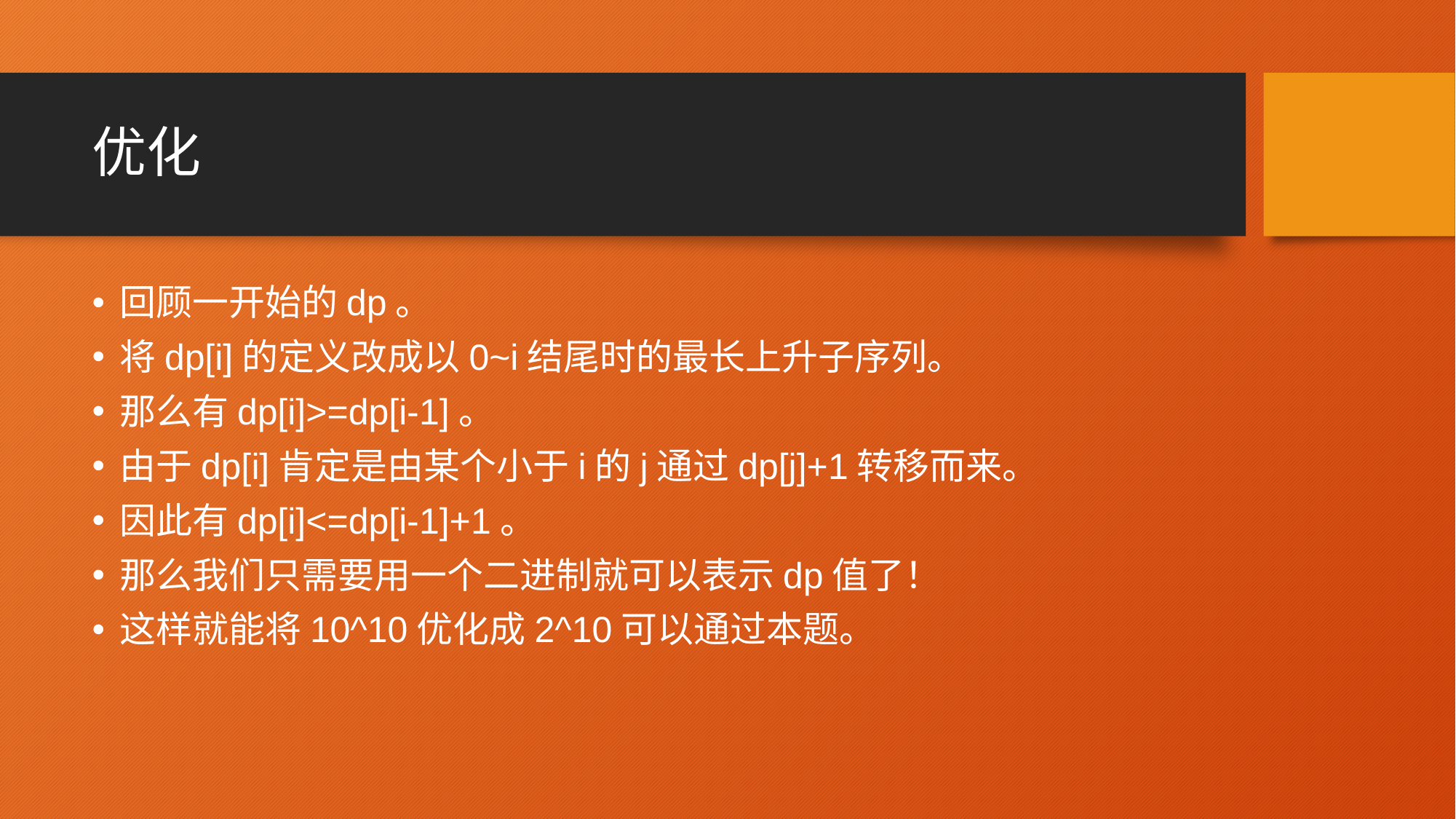

# 优化
回顾一开始的dp。
将dp[i]的定义改成以0~i结尾时的最长上升子序列。
那么有dp[i]>=dp[i-1]。
由于dp[i]肯定是由某个小于i的j通过dp[j]+1转移而来。
因此有dp[i]<=dp[i-1]+1。
那么我们只需要用一个二进制就可以表示dp值了！
这样就能将10^10优化成2^10可以通过本题。